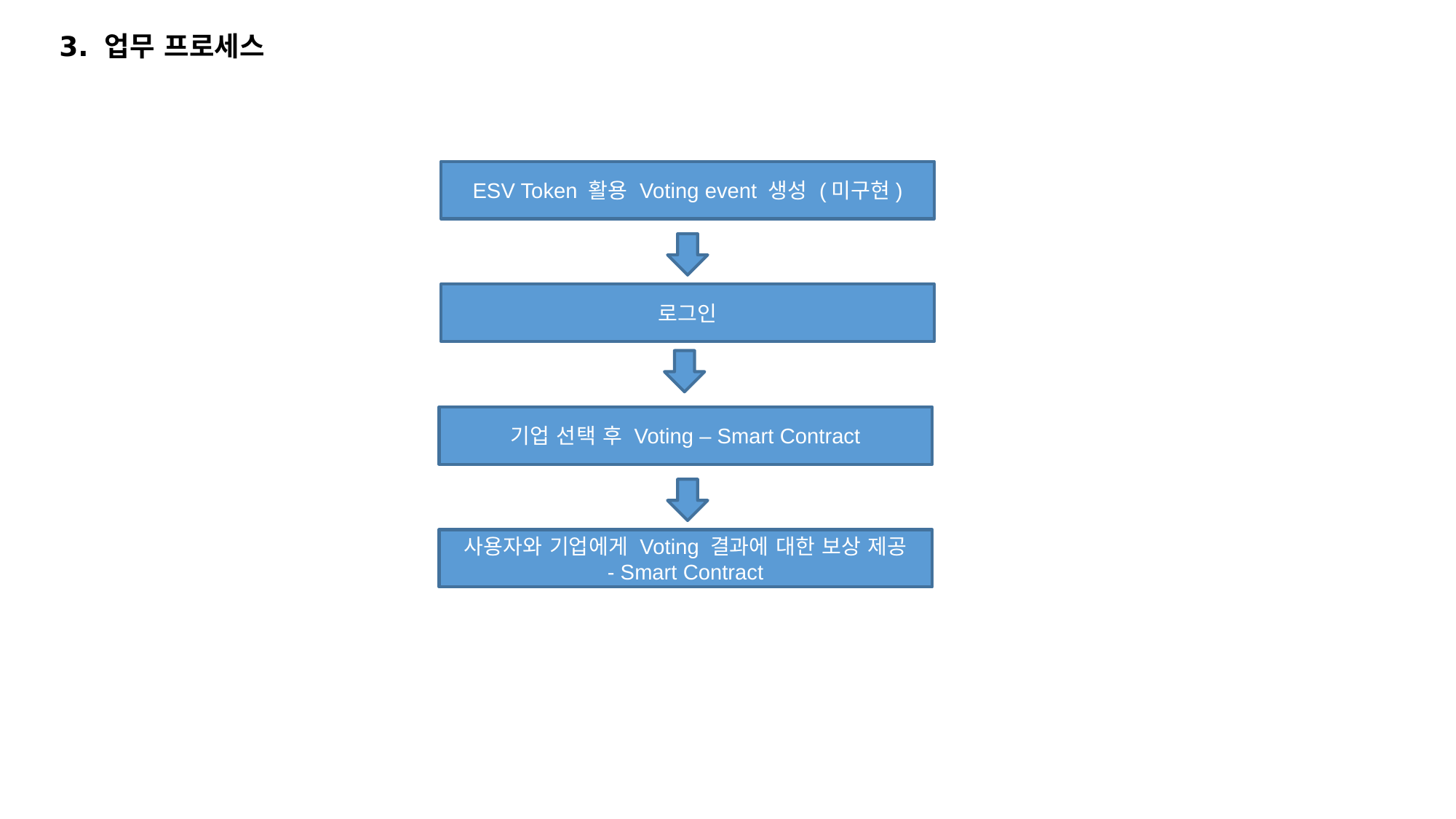

3. 업무 프로세스
ESV Token 활용 Voting event 생성 (미구현)

로그인

기업 선택 후 Voting – Smart Contract

사용자와 기업에게 Voting 결과에 대한 보상 제공
- Smart Contract